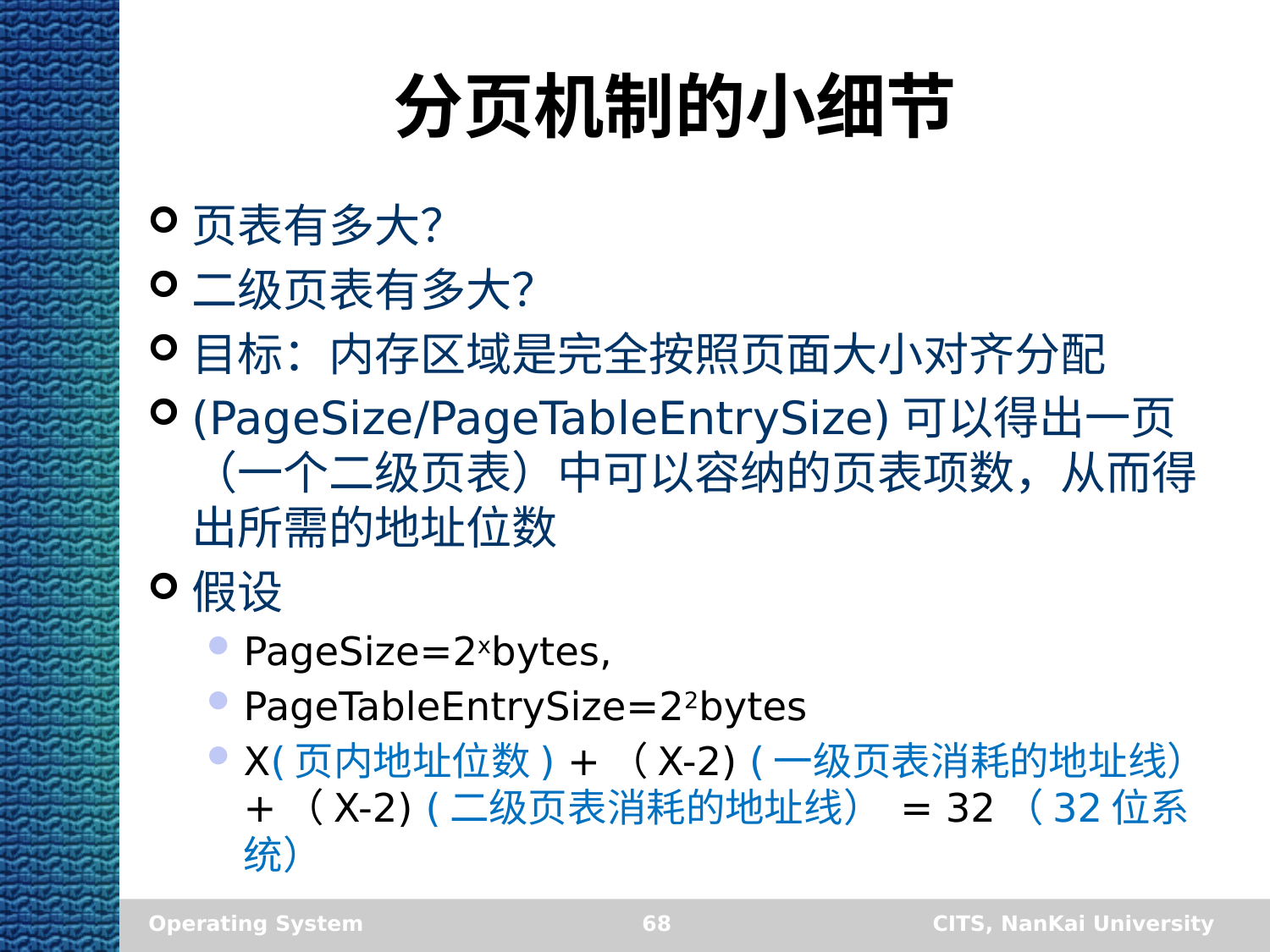

# 分页机制的小细节
页表有多大？
二级页表有多大？
目标：内存区域是完全按照页面大小对齐分配
(PageSize/PageTableEntrySize)可以得出一页（一个二级页表）中可以容纳的页表项数，从而得出所需的地址位数
假设
PageSize=2xbytes,
PageTableEntrySize=22bytes
X(页内地址位数) +（X-2) (一级页表消耗的地址线）+（X-2) (二级页表消耗的地址线） = 32（32位系统）

Operating System
68
CITS, NanKai University